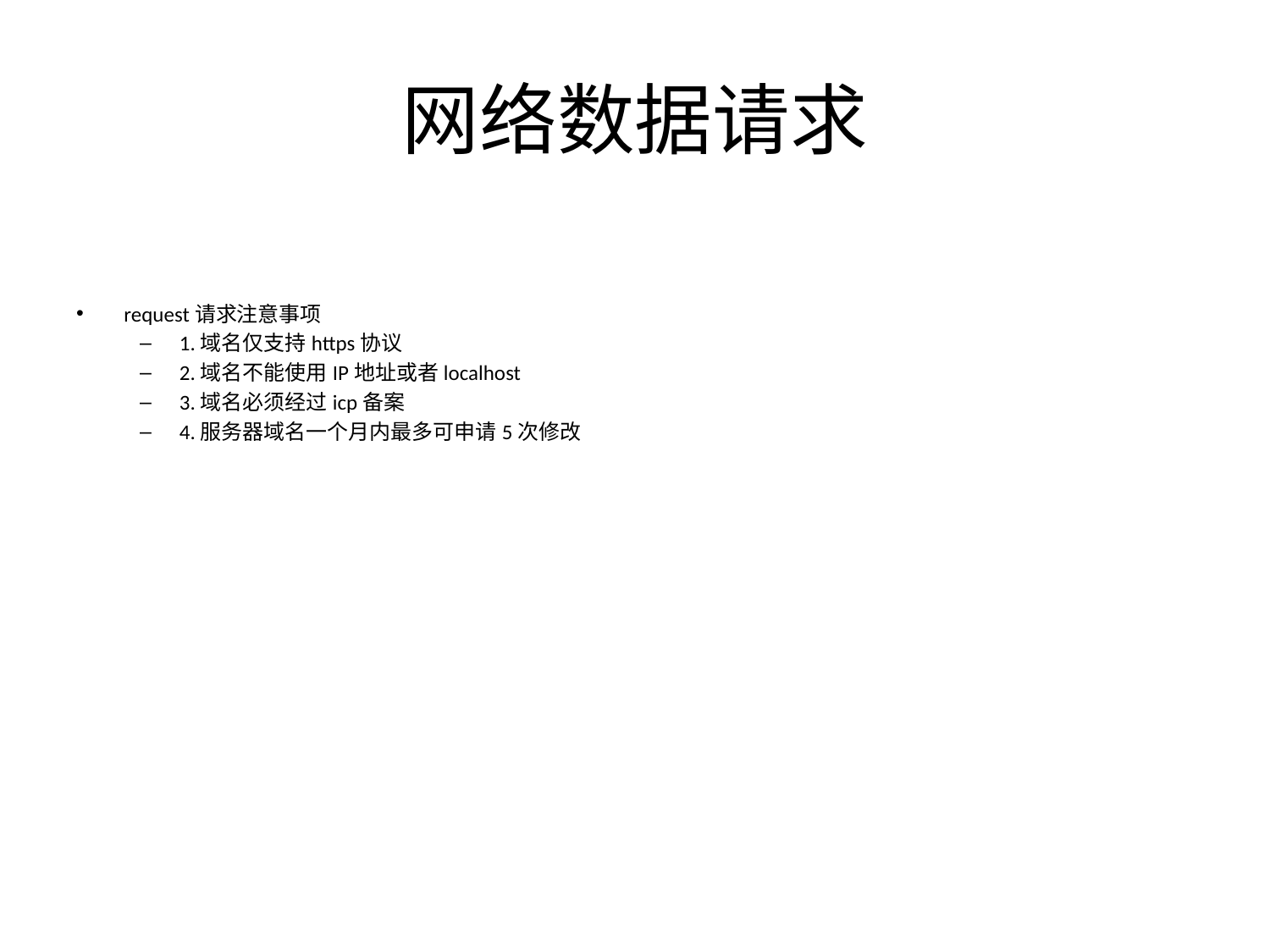

# 网络数据请求

request请求注意事项
1.域名仅支持https协议
2.域名不能使用IP地址或者localhost
3.域名必须经过icp备案
4.服务器域名一个月内最多可申请5次修改